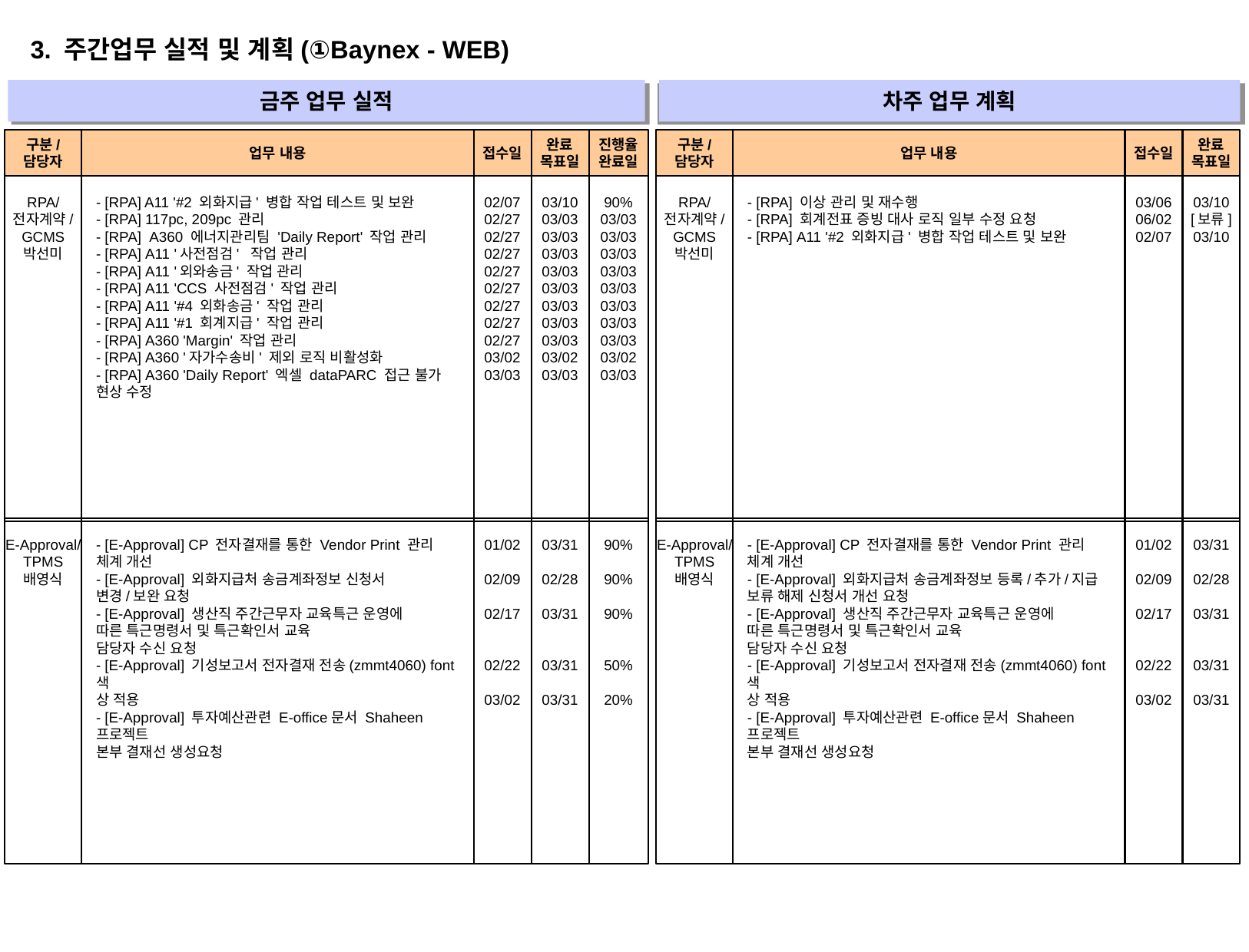

3. 주간업무 실적 및 계획(①Baynex - WEB)
금주 업무 실적
차주 업무 계획
" "
" "
구분/
담당자
업무 내용
접수일
완료
목표일
진행율
완료일
구분/
담당자
업무 내용
접수일
완료
목표일
RPA/
전자계약/
GCMS
박선미

- [RPA] A11 '#2 외화지급' 병합 작업 테스트 및 보완
- [RPA] 117pc, 209pc 관리
- [RPA]  A360 에너지관리팀 'Daily Report' 작업 관리
- [RPA] A11 '사전점검'  작업 관리
- [RPA] A11 '외와송금' 작업 관리
- [RPA] A11 'CCS 사전점검' 작업 관리
- [RPA] A11 '#4 외화송금' 작업 관리
- [RPA] A11 '#1 회계지급' 작업 관리
- [RPA] A360 'Margin' 작업 관리
- [RPA] A360 '자가수송비' 제외 로직 비활성화
- [RPA] A360 'Daily Report' 엑셀 dataPARC 접근 불가
현상 수정
02/07
02/27
02/27
02/27
02/27
02/27
02/27
02/27
02/27
03/02
03/03
03/10
03/03
03/03
03/03
03/03
03/03
03/03
03/03
03/03
03/02
03/03
90%
03/03
03/03
03/03
03/03
03/03
03/03
03/03
03/03
03/02
03/03
RPA/
전자계약/
GCMS
박선미

- [RPA] 이상 관리 및 재수행
- [RPA] 회계전표 증빙 대사 로직 일부 수정 요청
- [RPA] A11 '#2 외화지급' 병합 작업 테스트 및 보완
03/06
06/02
02/07
03/10
[보류]
03/10
E-Approval/
TPMS
배영식

- [E-Approval] CP 전자결재를 통한 Vendor Print 관리
체계 개선
- [E-Approval] 외화지급처 송금계좌정보 신청서
변경/보완 요청
- [E-Approval] 생산직 주간근무자 교육특근 운영에
따른 특근명령서 및 특근확인서 교육
담당자 수신 요청
- [E-Approval] 기성보고서 전자결재 전송(zmmt4060) font 색
상 적용
- [E-Approval] 투자예산관련 E-office문서 Shaheen 프로젝트
본부 결재선 생성요청
01/02
02/09
02/17
02/22
03/02
03/31
02/28
03/31
03/31
03/31
90%
90%
90%
50%
20%
E-Approval/
TPMS
배영식

- [E-Approval] CP 전자결재를 통한 Vendor Print 관리
체계 개선
- [E-Approval] 외화지급처 송금계좌정보 등록/추가/지급
보류 해제 신청서 개선 요청
- [E-Approval] 생산직 주간근무자 교육특근 운영에
따른 특근명령서 및 특근확인서 교육
담당자 수신 요청
- [E-Approval] 기성보고서 전자결재 전송(zmmt4060) font 색
상 적용
- [E-Approval] 투자예산관련 E-office문서 Shaheen 프로젝트
본부 결재선 생성요청
01/02
02/09
02/17
02/22
03/02
03/31
02/28
03/31
03/31
03/31